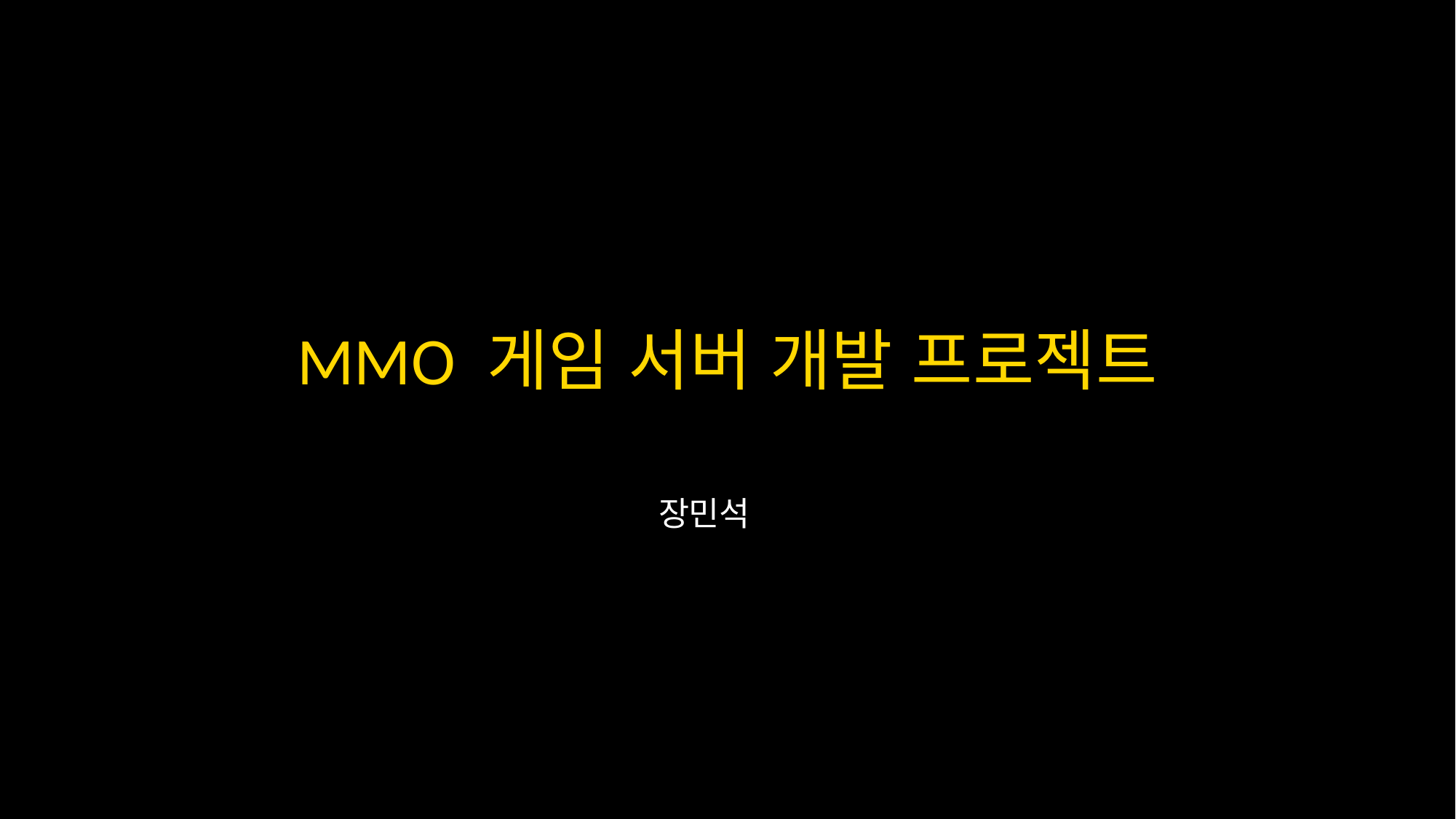

# MMO 게임 서버 개발 프로젝트
장민석